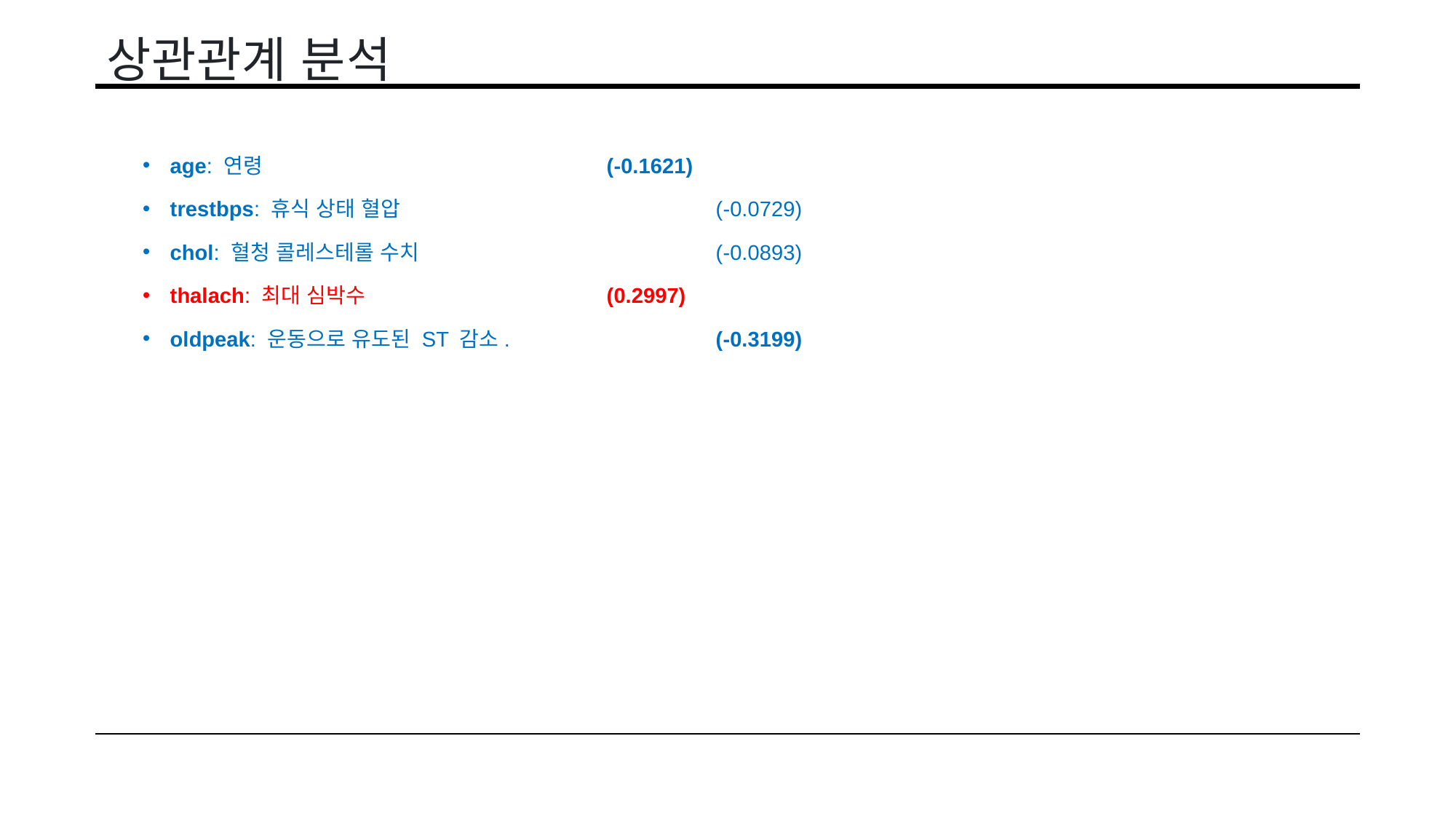

# 상관관계 분석
age: 연령				(-0.1621)
trestbps: 휴식 상태 혈압			(-0.0729)
chol: 혈청 콜레스테롤 수치			(-0.0893)
thalach: 최대 심박수			(0.2997)
oldpeak: 운동으로 유도된 ST 감소.		(-0.3199)